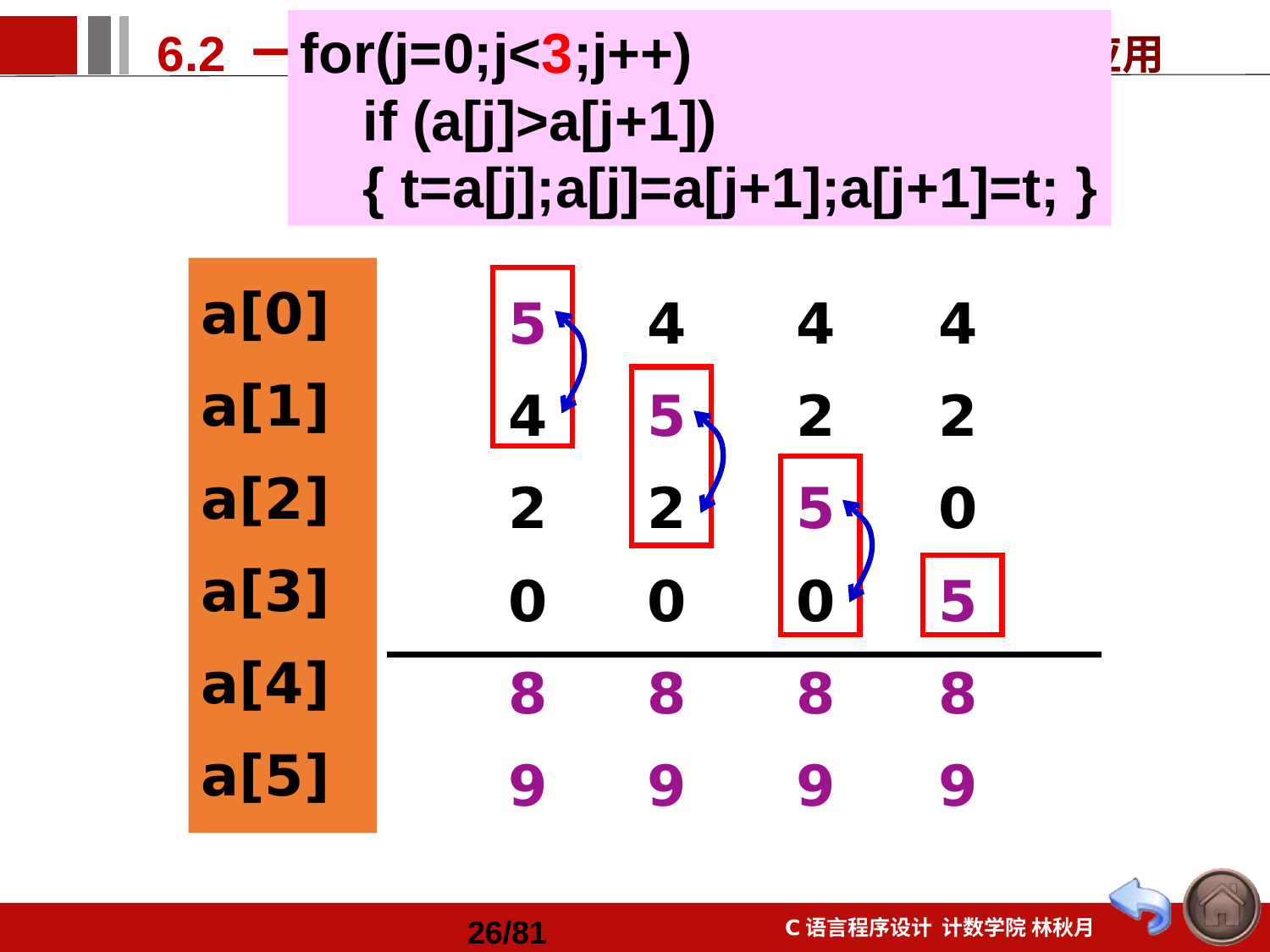

for(j=0;j<3;j++)
    if (a[j]>a[j+1])
    { t=a[j];a[j]=a[j+1];a[j+1]=t; }
—— 数组应用
a[0]
a[1]
a[2]
a[3]
a[4]
a[5]

5
4
2
0
8
9
4
5
2
0
8
9
4
2
5
0
8
9
4
2
0
5
8
9